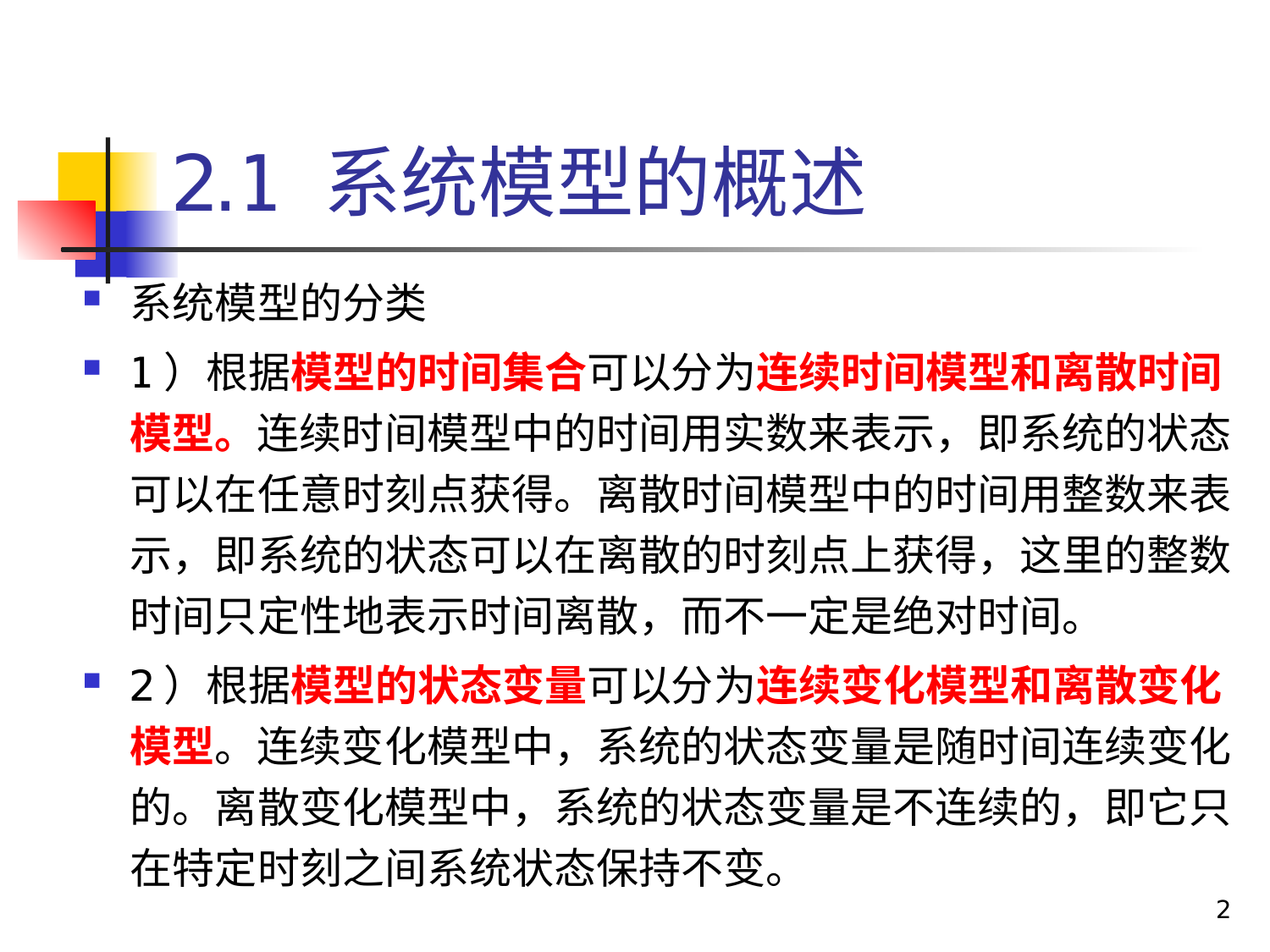

# 2.1 系统模型的概述
系统模型的分类
1）根据模型的时间集合可以分为连续时间模型和离散时间模型。连续时间模型中的时间用实数来表示，即系统的状态可以在任意时刻点获得。离散时间模型中的时间用整数来表示，即系统的状态可以在离散的时刻点上获得，这里的整数时间只定性地表示时间离散，而不一定是绝对时间。
2）根据模型的状态变量可以分为连续变化模型和离散变化模型。连续变化模型中，系统的状态变量是随时间连续变化的。离散变化模型中，系统的状态变量是不连续的，即它只在特定时刻之间系统状态保持不变。
2